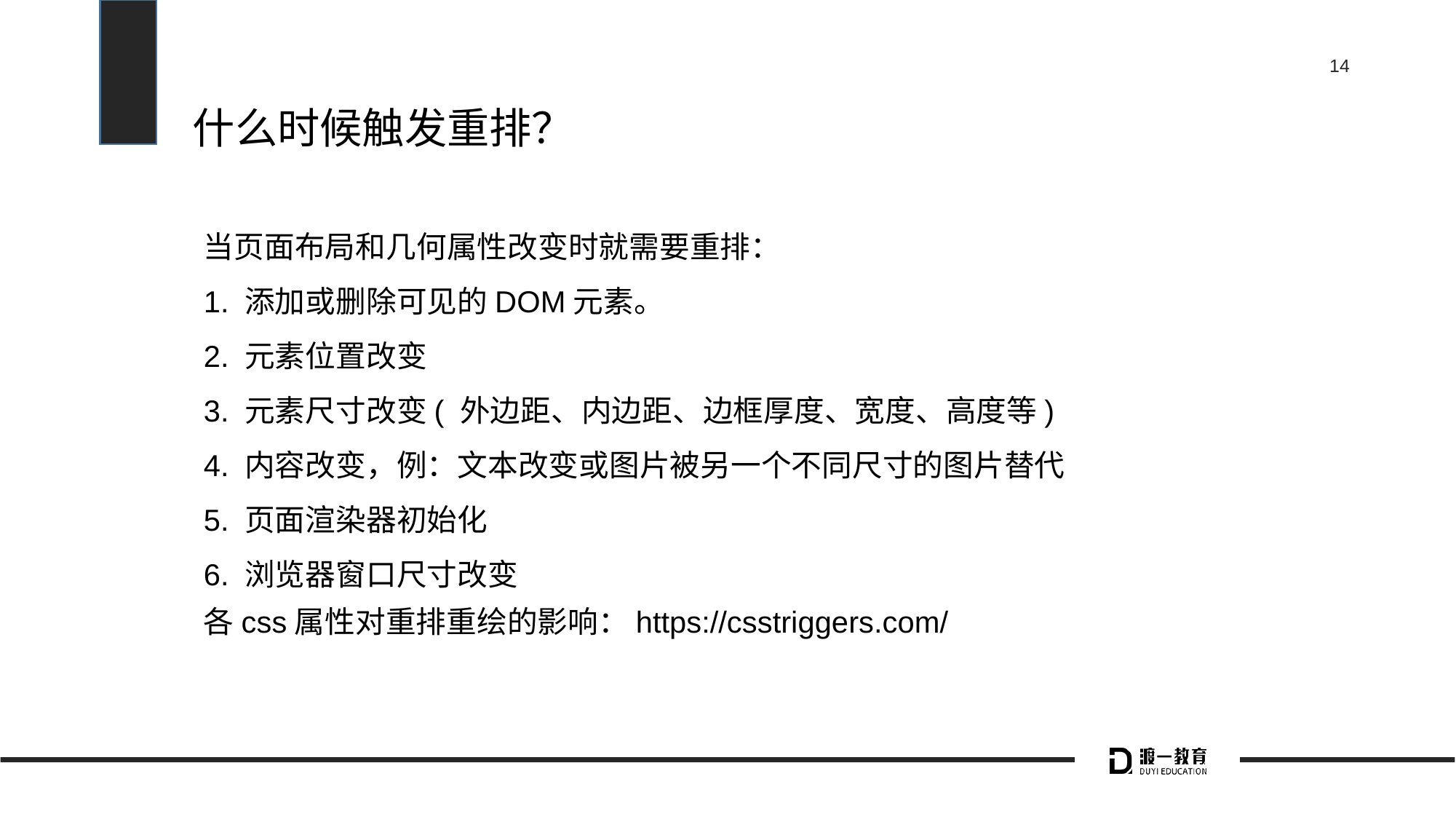

# 什么时候触发重排？
当页面布局和几何属性改变时就需要重排：
1. 添加或删除可见的DOM元素。
2. 元素位置改变
3. 元素尺寸改变( 外边距、内边距、边框厚度、宽度、高度等)
4. 内容改变，例：文本改变或图片被另一个不同尺寸的图片替代
5. 页面渲染器初始化
6. 浏览器窗口尺寸改变
各css属性对重排重绘的影响：https://csstriggers.com/